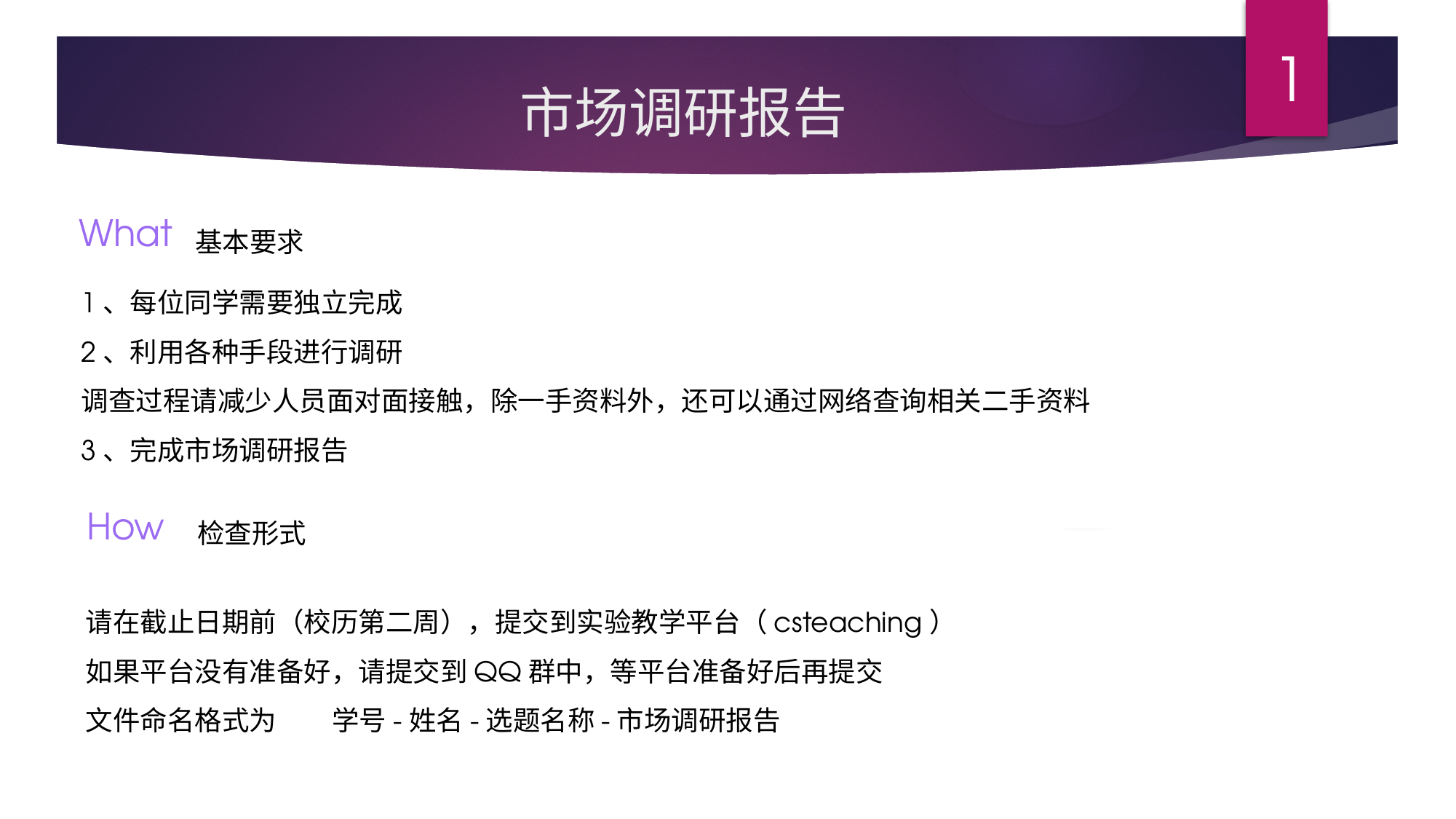

1
# 市场调研报告
What
基本要求
1、每位同学需要独立完成
2、利用各种手段进行调研
调查过程请减少人员面对面接触，除一手资料外，还可以通过网络查询相关二手资料
3、完成市场调研报告
How
检查形式
请在截止日期前（校历第二周），提交到实验教学平台（csteaching）
如果平台没有准备好，请提交到QQ群中，等平台准备好后再提交
文件命名格式为         学号-姓名-选题名称-市场调研报告